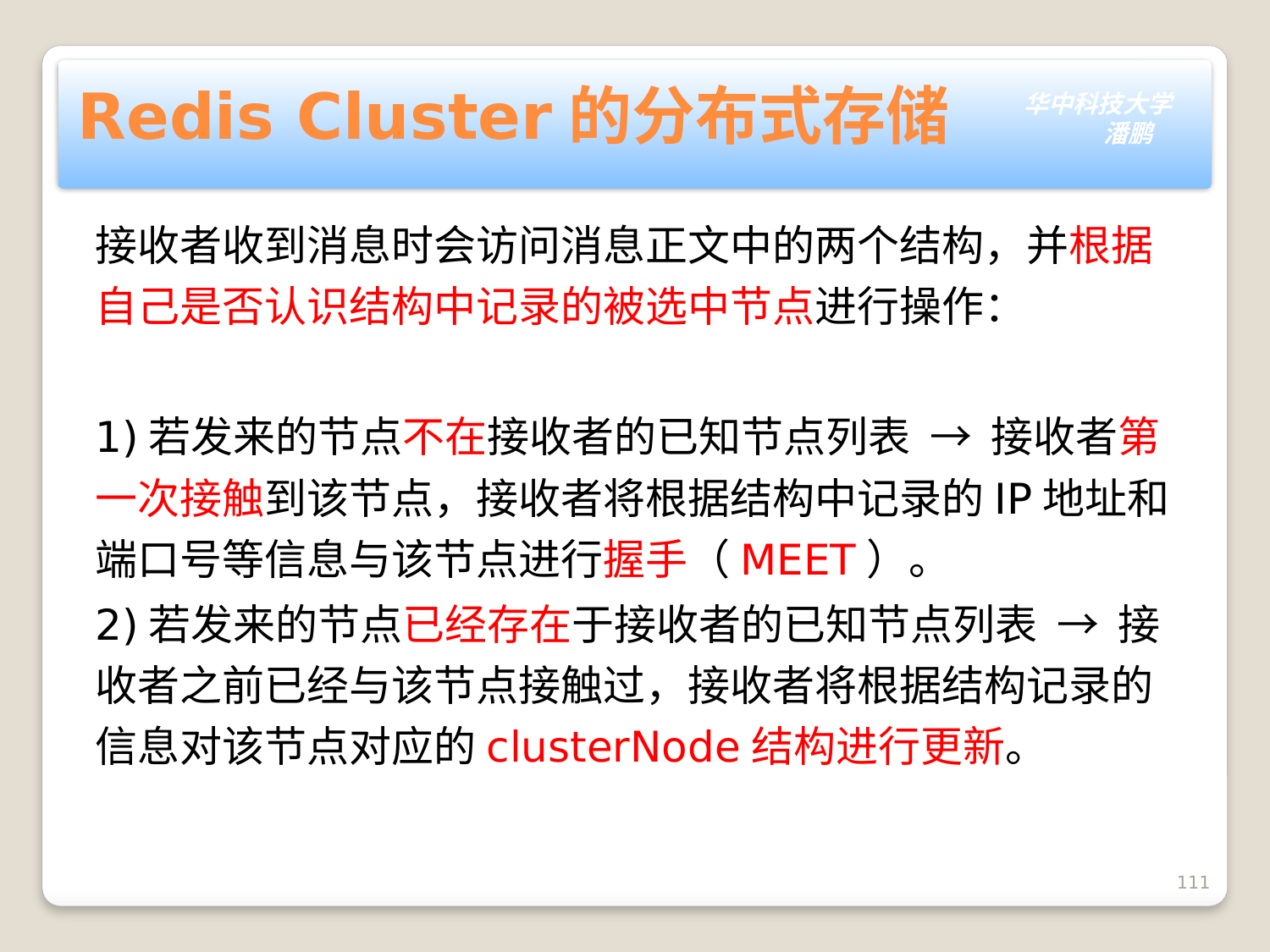

# Redis Cluster的分布式存储
接收者收到消息时会访问消息正文中的两个结构，并根据自己是否认识结构中记录的被选中节点进行操作：

1)若发来的节点不在接收者的已知节点列表  →  接收者第一次接触到该节点，接收者将根据结构中记录的IP地址和端口号等信息与该节点进行握手（MEET）。
2)若发来的节点已经存在于接收者的已知节点列表  →  接收者之前已经与该节点接触过，接收者将根据结构记录的信息对该节点对应的clusterNode结构进行更新。
111